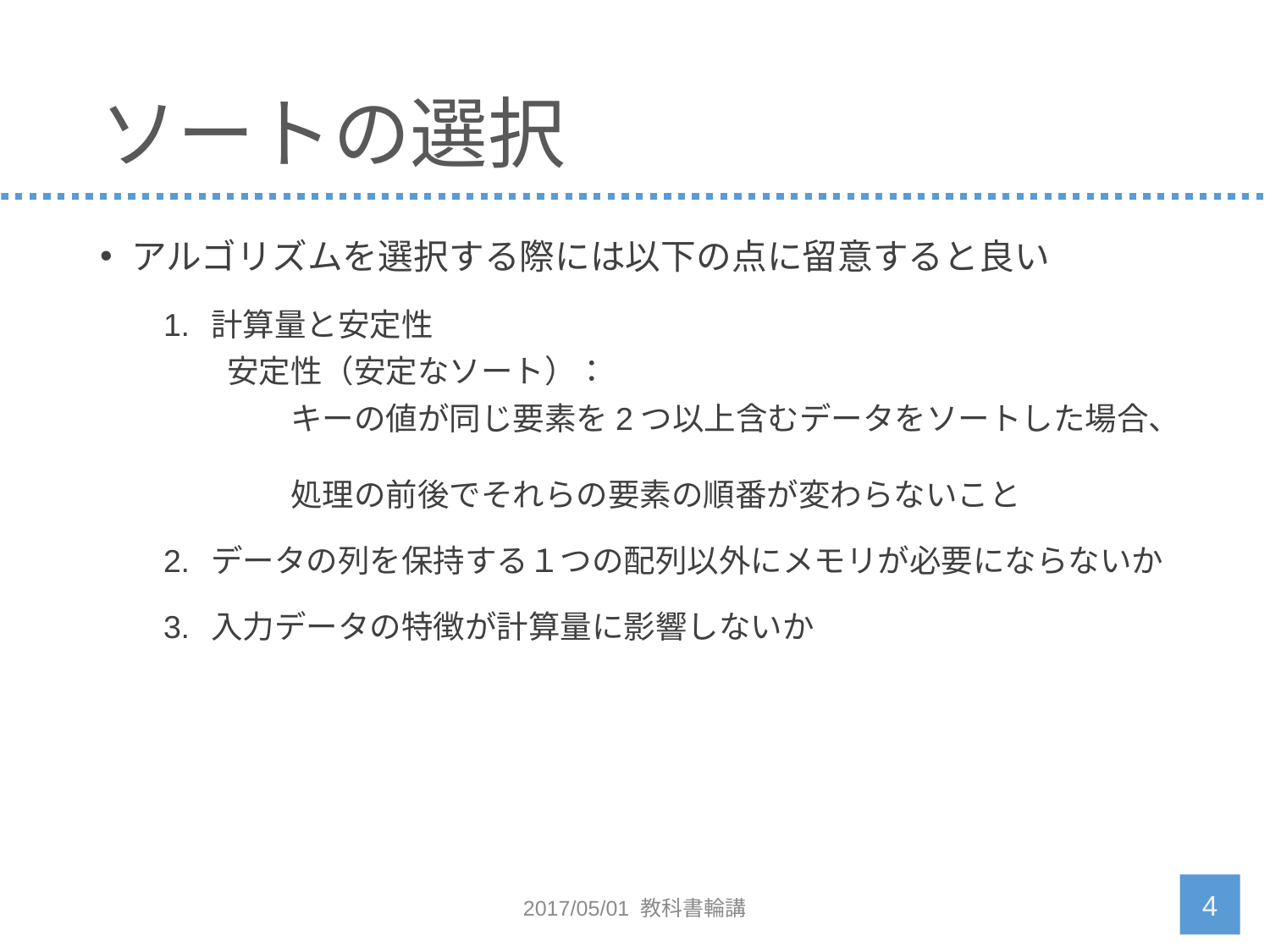

# ソートの選択
アルゴリズムを選択する際には以下の点に留意すると良い
計算量と安定性
安定性（安定なソート）：
キーの値が同じ要素を2つ以上含むデータをソートした場合、
処理の前後でそれらの要素の順番が変わらないこと
データの列を保持する１つの配列以外にメモリが必要にならないか
入力データの特徴が計算量に影響しないか
4
2017/05/01 教科書輪講